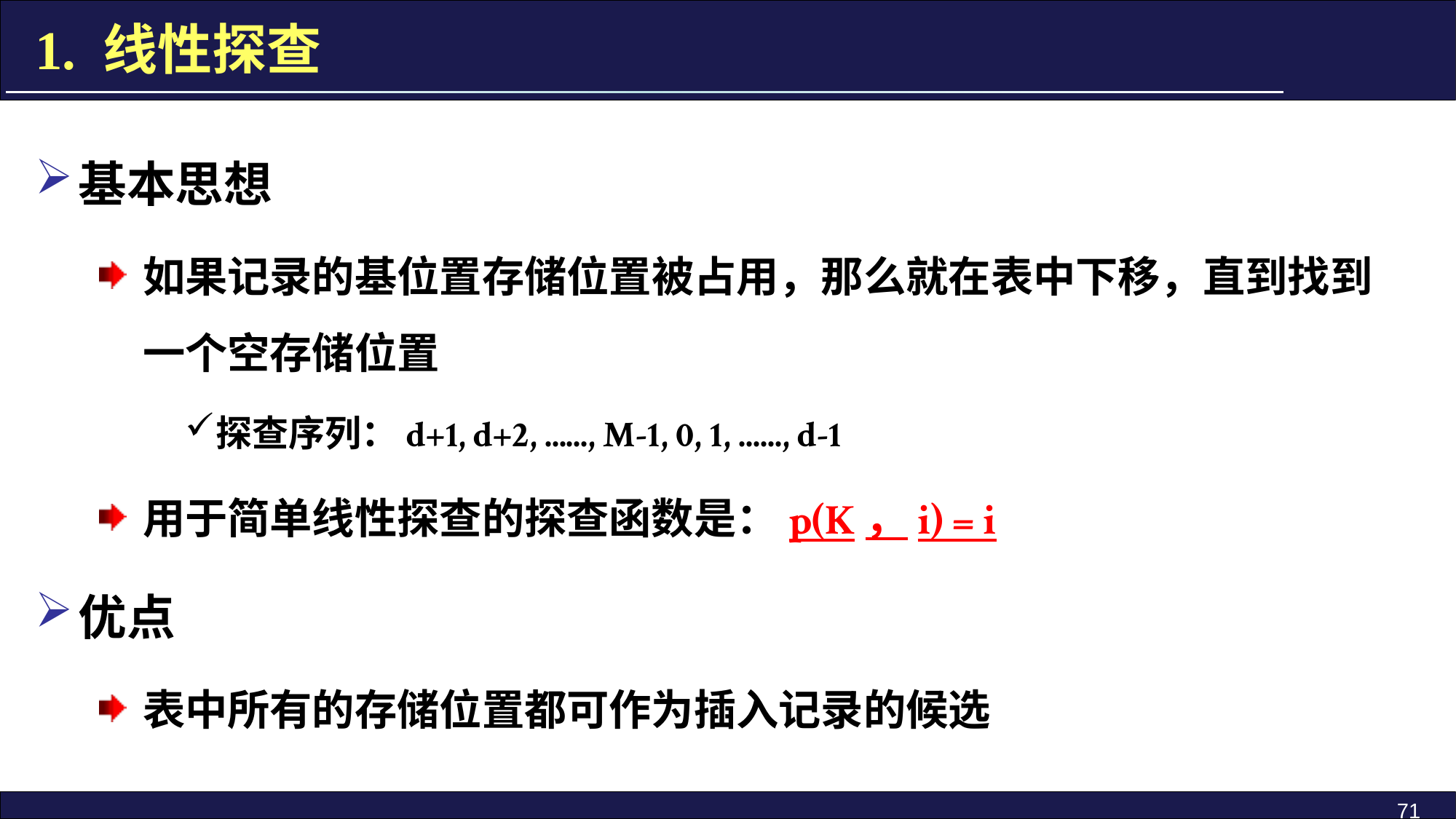

1. 线性探查
基本思想
如果记录的基位置存储位置被占用，那么就在表中下移，直到找到一个空存储位置
探查序列：d+1, d+2, ......, M-1, 0, 1, ......, d-1
用于简单线性探查的探查函数是：p(K，i) = i
优点
表中所有的存储位置都可作为插入记录的候选
71